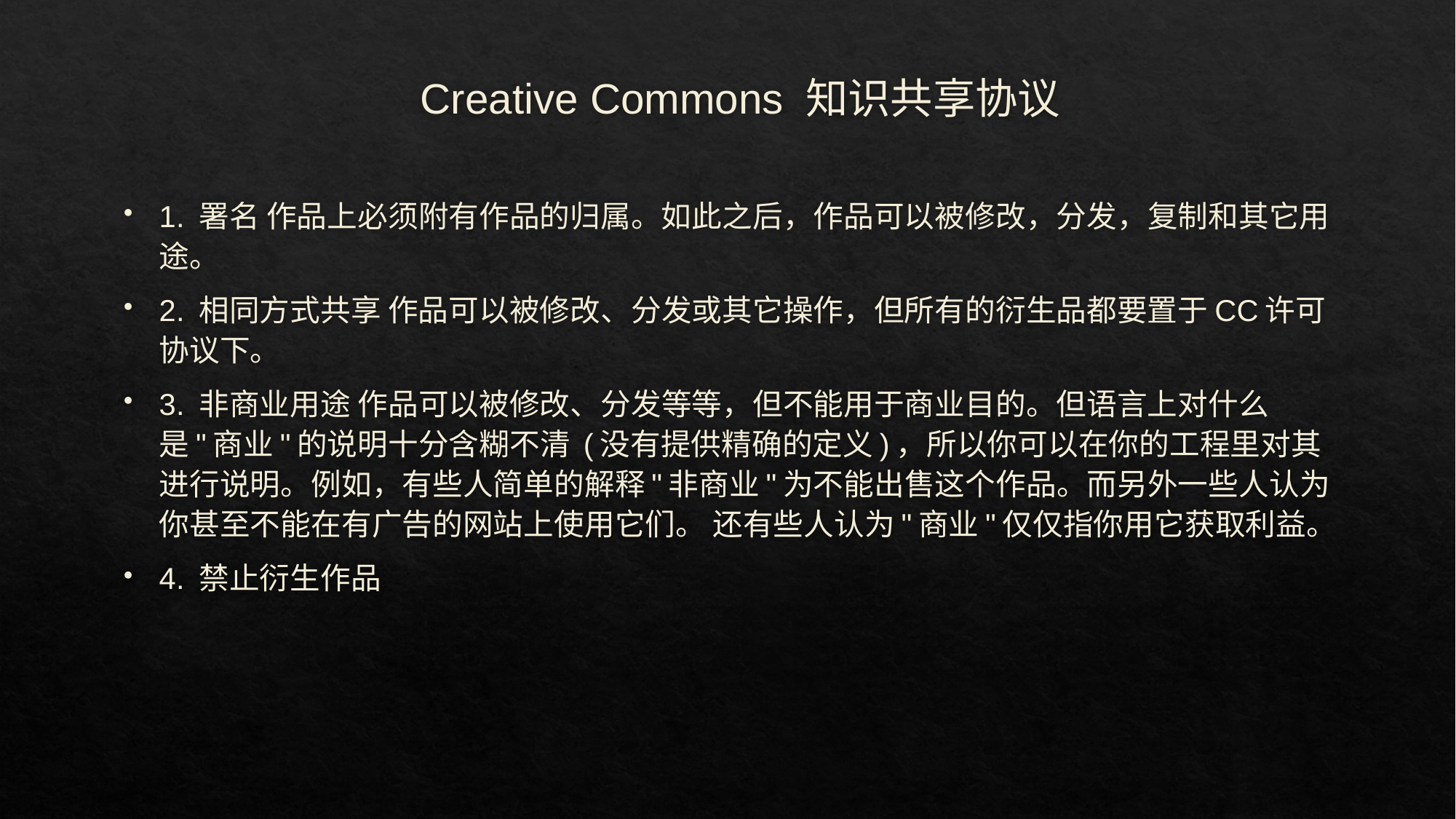

# Creative Commons 知识共享协议
1. 署名 作品上必须附有作品的归属。如此之后，作品可以被修改，分发，复制和其它用途。
2. 相同方式共享 作品可以被修改、分发或其它操作，但所有的衍生品都要置于CC许可协议下。
3. 非商业用途 作品可以被修改、分发等等，但不能用于商业目的。但语言上对什么是"商业"的说明十分含糊不清 (没有提供精确的定义)，所以你可以在你的工程里对其进行说明。例如，有些人简单的解释"非商业"为不能出售这个作品。而另外一些人认为你甚至不能在有广告的网站上使用它们。 还有些人认为"商业"仅仅指你用它获取利益。
4. 禁止衍生作品